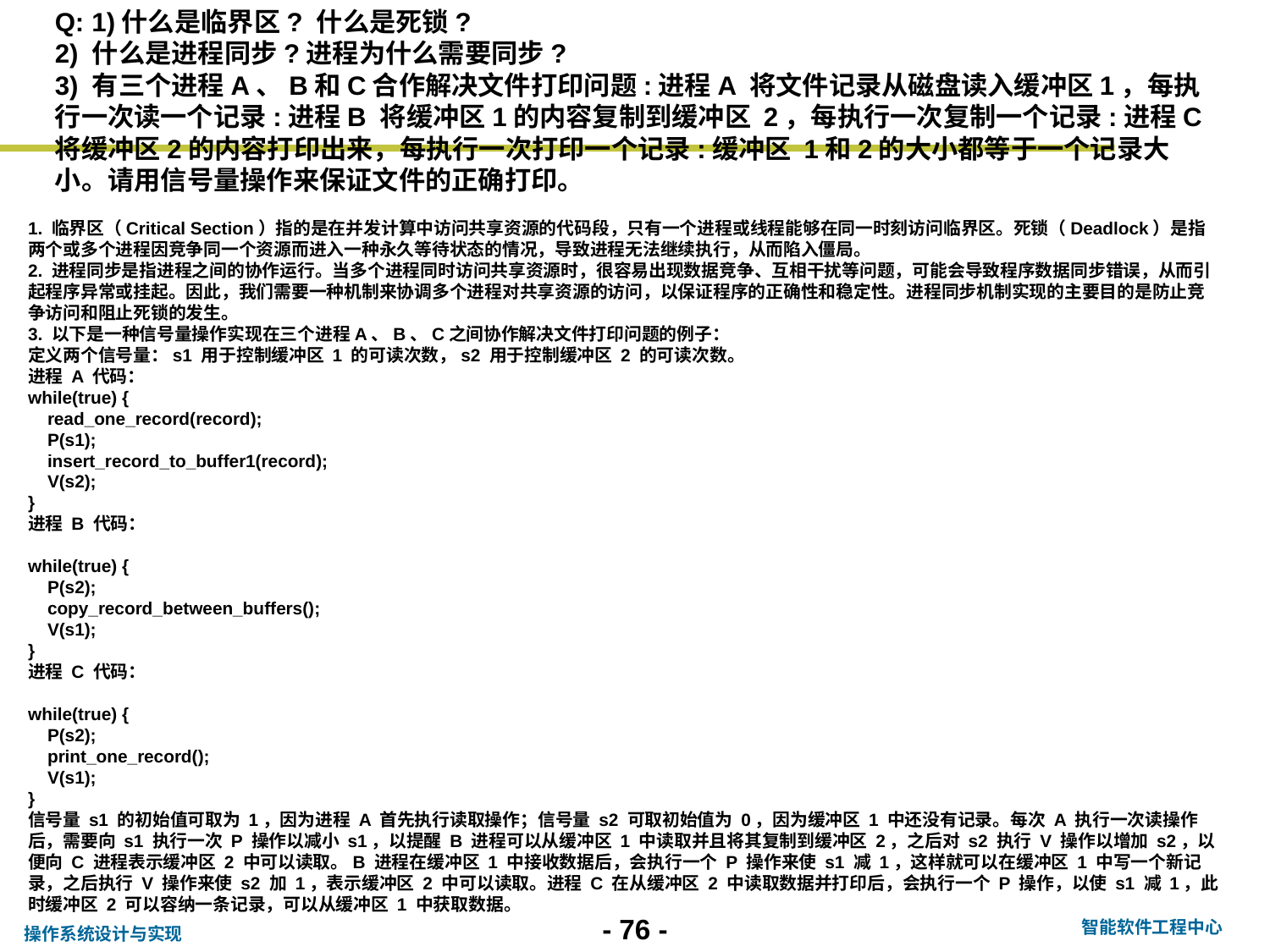

Q: 1)什么是临界区? 什么是死锁?
2) 什么是进程同步?进程为什么需要同步?
3) 有三个进程A、B和C合作解决文件打印问题:进程A 将文件记录从磁盘读入缓冲区1，每执行一次读一个记录:进程B 将缓冲区1的内容复制到缓冲区 2，每执行一次复制一个记录:进程C将缓冲区2的内容打印出来，每执行一次打印一个记录:缓冲区 1和2的大小都等于一个记录大小。请用信号量操作来保证文件的正确打印。
1. 临界区（Critical Section）指的是在并发计算中访问共享资源的代码段，只有一个进程或线程能够在同一时刻访问临界区。死锁（Deadlock）是指两个或多个进程因竞争同一个资源而进入一种永久等待状态的情况，导致进程无法继续执行，从而陷入僵局。
2. 进程同步是指进程之间的协作运行。当多个进程同时访问共享资源时，很容易出现数据竞争、互相干扰等问题，可能会导致程序数据同步错误，从而引起程序异常或挂起。因此，我们需要一种机制来协调多个进程对共享资源的访问，以保证程序的正确性和稳定性。进程同步机制实现的主要目的是防止竞争访问和阻止死锁的发生。
3. 以下是一种信号量操作实现在三个进程A、B、C之间协作解决文件打印问题的例子：
定义两个信号量：s1 用于控制缓冲区 1 的可读次数，s2 用于控制缓冲区 2 的可读次数。
进程 A 代码：
while(true) {
    read_one_record(record);
    P(s1);
    insert_record_to_buffer1(record);
    V(s2);
}
进程 B 代码：

while(true) {
    P(s2);
    copy_record_between_buffers();
    V(s1);
}
进程 C 代码：

while(true) {
    P(s2);
    print_one_record();
    V(s1);
}
信号量 s1 的初始值可取为 1，因为进程 A 首先执行读取操作；信号量 s2 可取初始值为 0，因为缓冲区 1 中还没有记录。每次 A 执行一次读操作后，需要向 s1 执行一次 P 操作以减小 s1，以提醒 B 进程可以从缓冲区 1 中读取并且将其复制到缓冲区 2，之后对 s2 执行 V 操作以增加 s2，以便向 C 进程表示缓冲区 2 中可以读取。B 进程在缓冲区 1 中接收数据后，会执行一个 P 操作来使 s1 减 1，这样就可以在缓冲区 1 中写一个新记录，之后执行 V 操作来使 s2 加 1，表示缓冲区 2 中可以读取。进程 C 在从缓冲区 2 中读取数据并打印后，会执行一个 P 操作，以使 s1 减 1，此时缓冲区 2 可以容纳一条记录，可以从缓冲区 1 中获取数据。